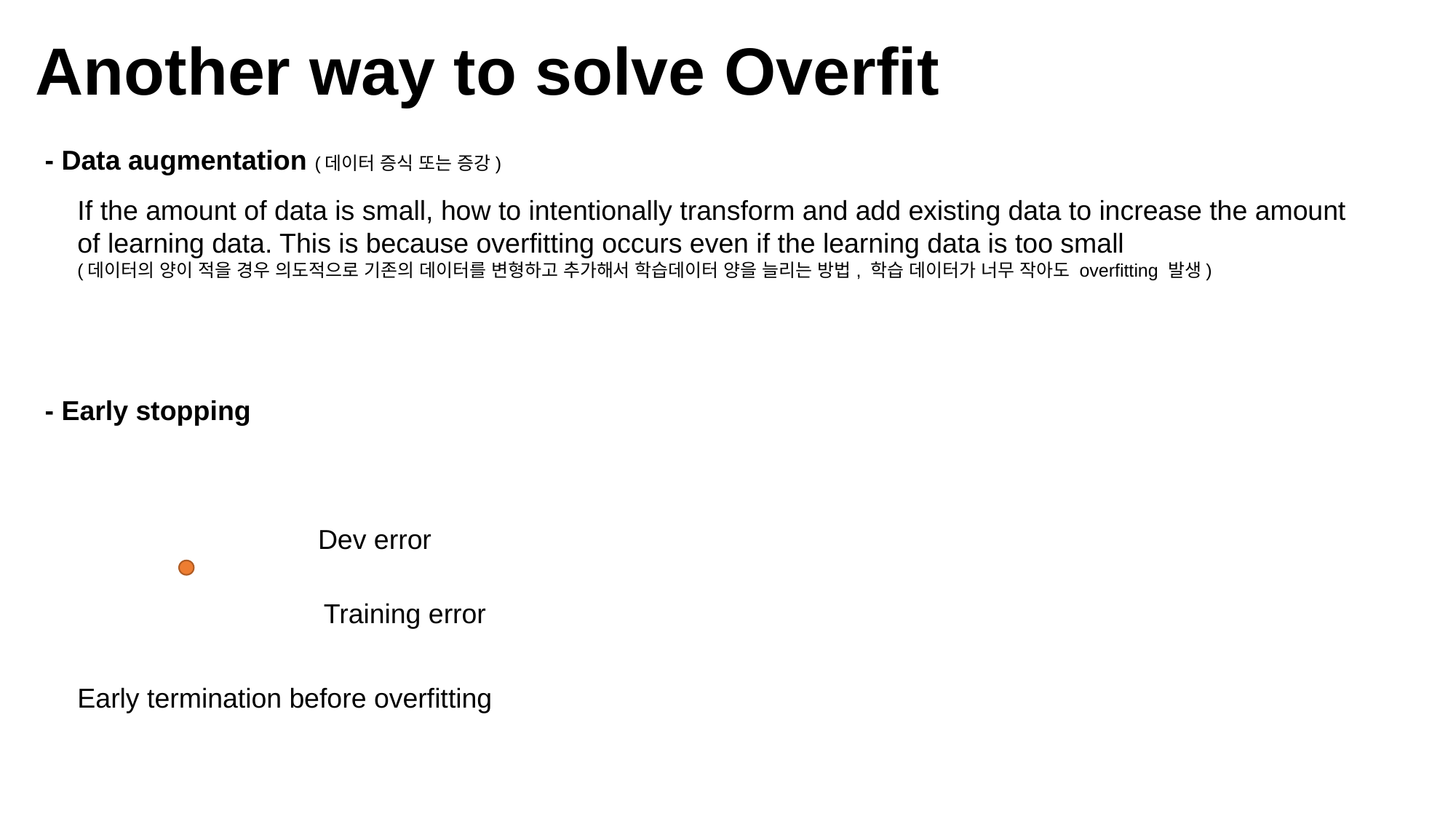

# Another way to solve Overfit
- Data augmentation (데이터 증식 또는 증강)

If the amount of data is small, how to intentionally transform and add existing data to increase the amount of learning data. This is because overfitting occurs even if the learning data is too small
(데이터의 양이 적을 경우 의도적으로 기존의 데이터를 변형하고 추가해서 학습데이터 양을 늘리는 방법, 학습 데이터가 너무 작아도 overfitting 발생)
- Early stopping
Dev error

Training error
Early termination before overfitting